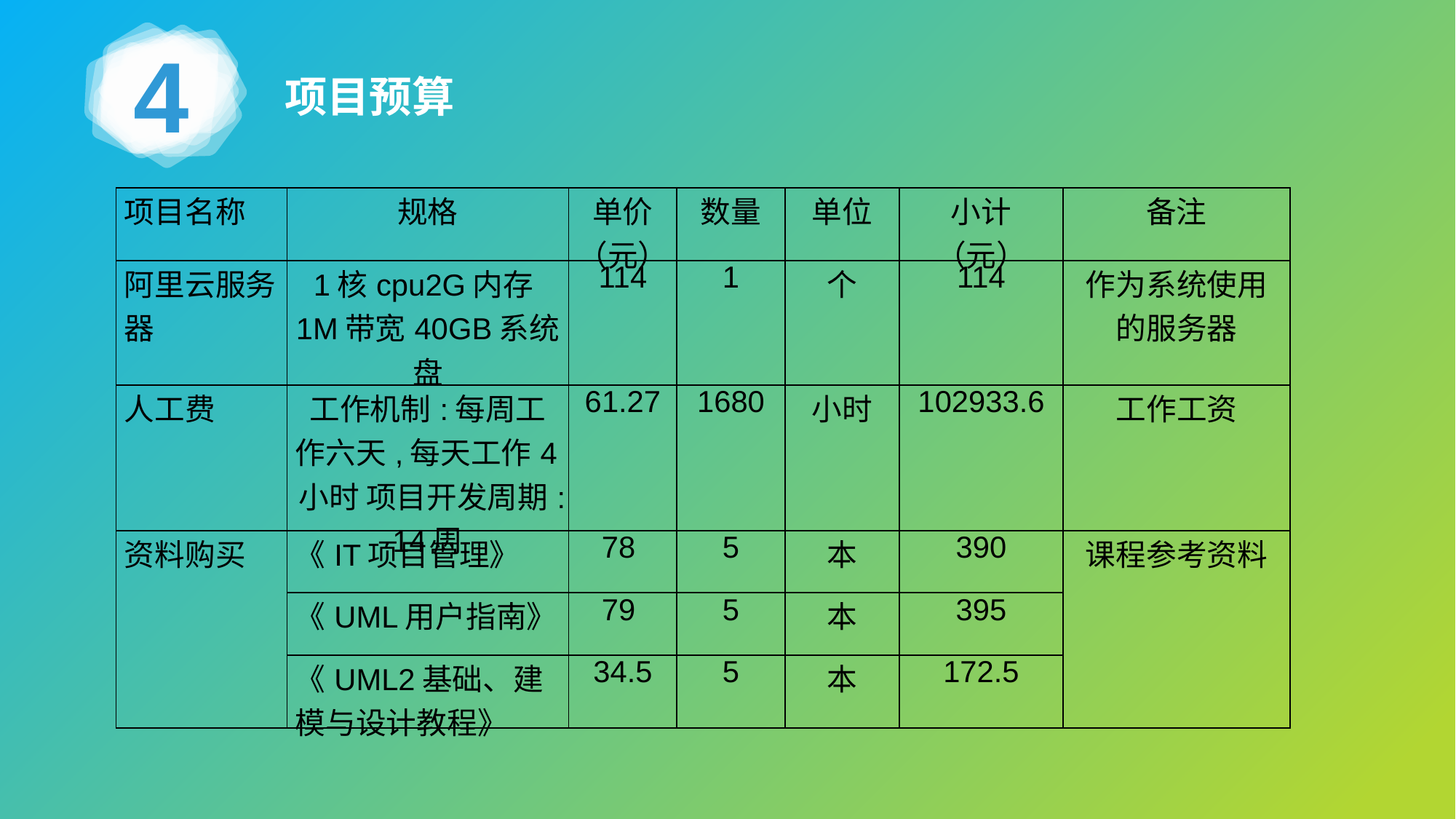

4

项目预算
| 项目名称 | 规格 | 单价（元） | 数量 | 单位 | 小计（元） | 备注 |
| --- | --- | --- | --- | --- | --- | --- |
| 阿里云服务器 | 1核cpu2G内存1M带宽40GB系统盘 | 114 | 1 | 个 | 114 | 作为系统使用的服务器 |
| 人工费 | 工作机制:每周工作六天,每天工作4小时 项目开发周期:14周 | 61.27 | 1680 | 小时 | 102933.6 | 工作工资 |
| 资料购买 | 《IT项目管理》 | 78 | 5 | 本 | 390 | 课程参考资料 |
|  | 《UML用户指南》 | 79 | 5 | 本 | 395 |  |
|  | 《UML2基础、建模与设计教程》 | 34.5 | 5 | 本 | 172.5 |  |